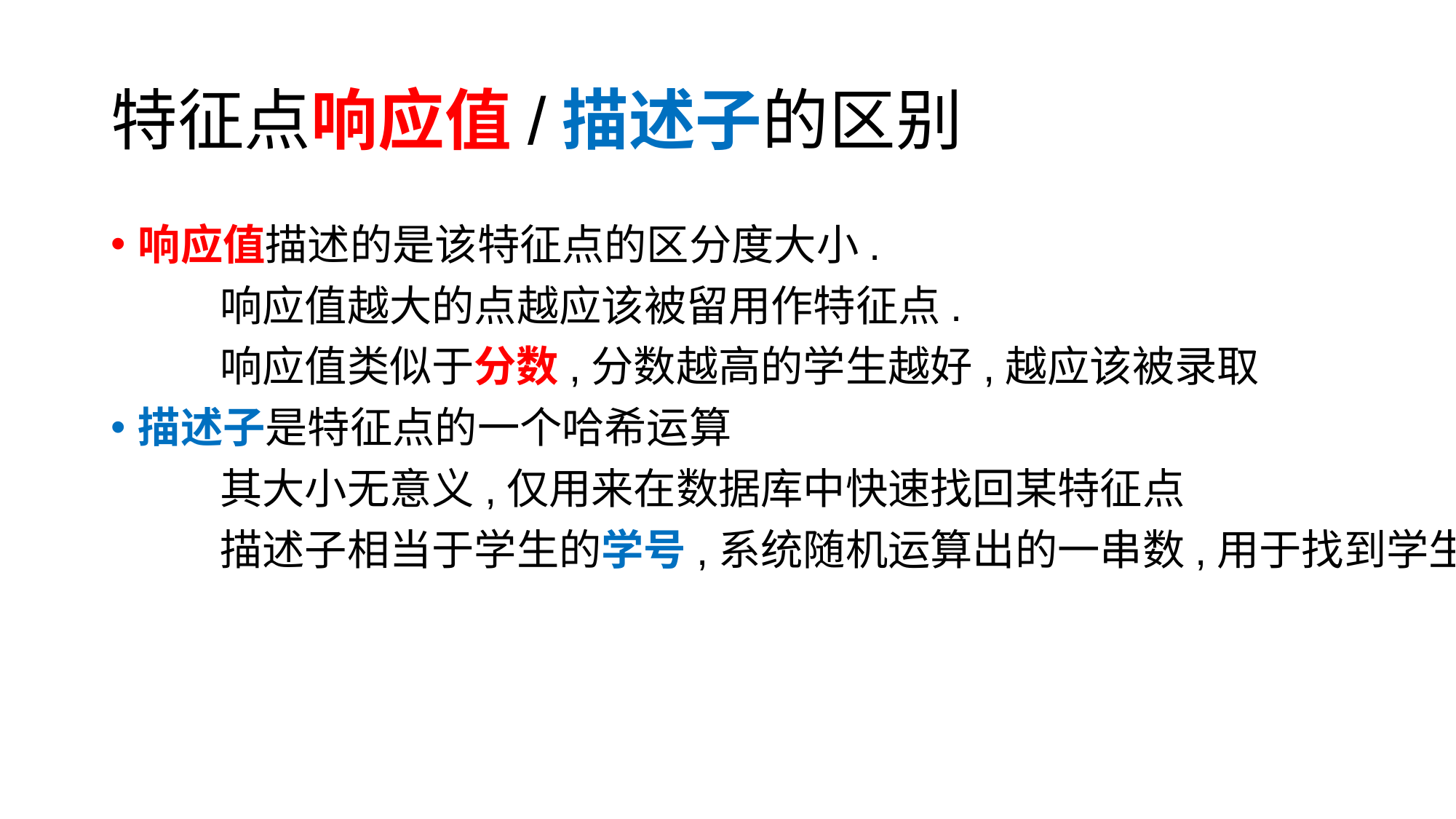

# 特征点响应值/描述子的区别
响应值描述的是该特征点的区分度大小.
	响应值越大的点越应该被留用作特征点.
	响应值类似于分数,分数越高的学生越好,越应该被录取
描述子是特征点的一个哈希运算
	其大小无意义,仅用来在数据库中快速找回某特征点
	描述子相当于学生的学号,系统随机运算出的一串数,用于找到学生.